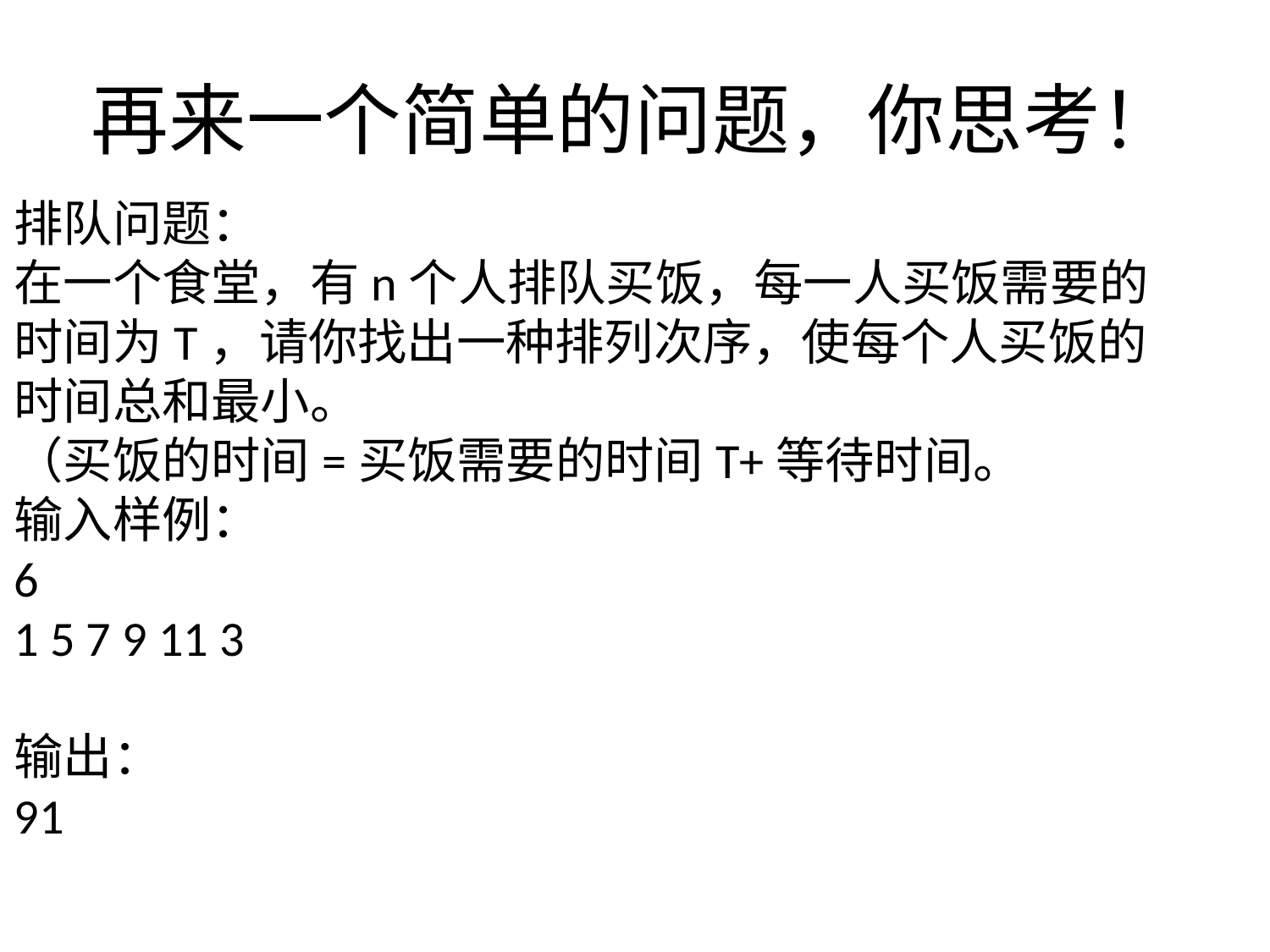

# 再来一个简单的问题，你思考！
排队问题：
在一个食堂，有n个人排队买饭，每一人买饭需要的时间为T，请你找出一种排列次序，使每个人买饭的时间总和最小。
（买饭的时间=买饭需要的时间T+等待时间。
输入样例：
6
1 5 7 9 11 3

输出：
91